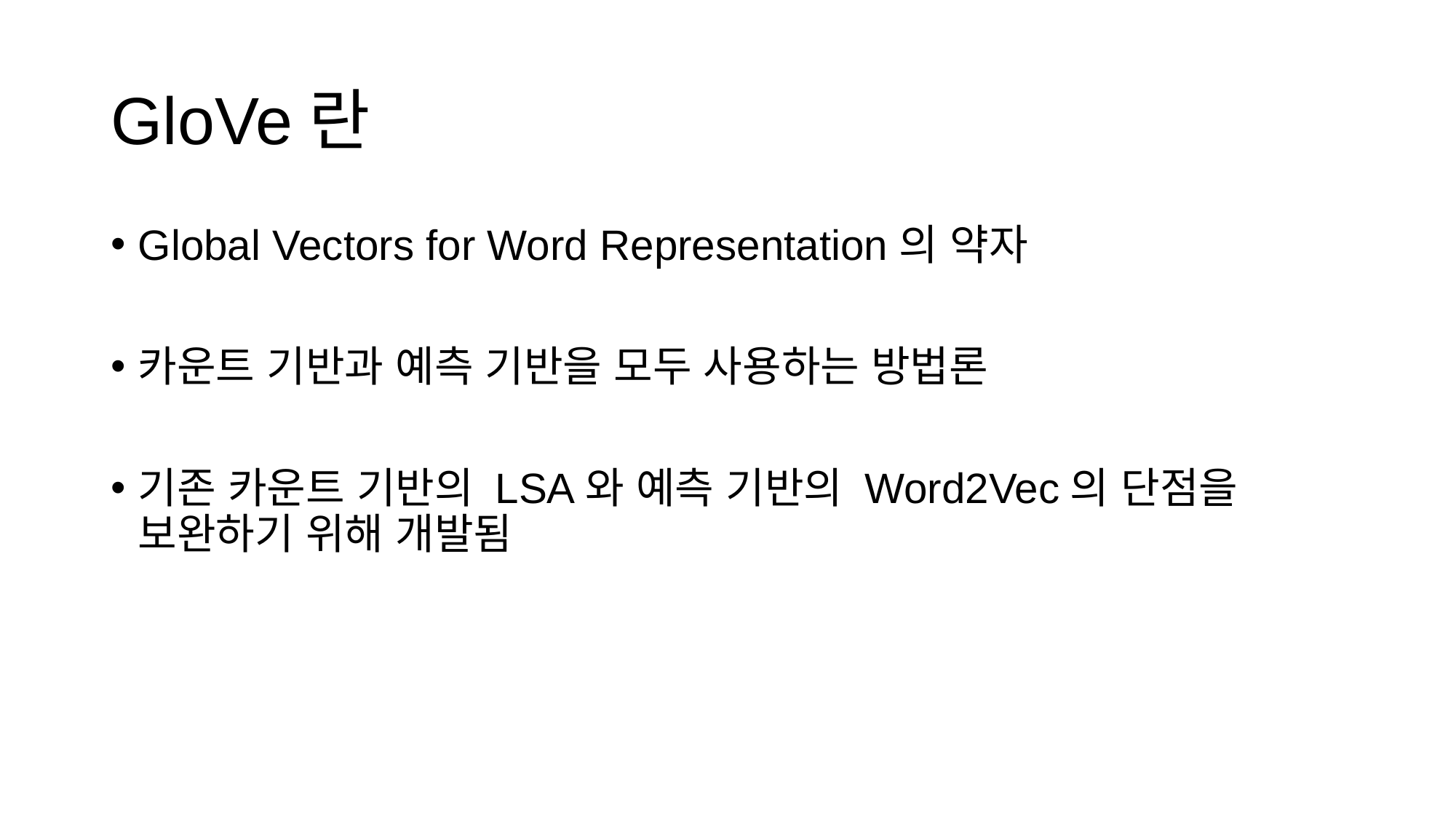

# GloVe란
Global Vectors for Word Representation의 약자

카운트 기반과 예측 기반을 모두 사용하는 방법론

기존 카운트 기반의 LSA와 예측 기반의 Word2Vec의 단점을 보완하기 위해 개발됨